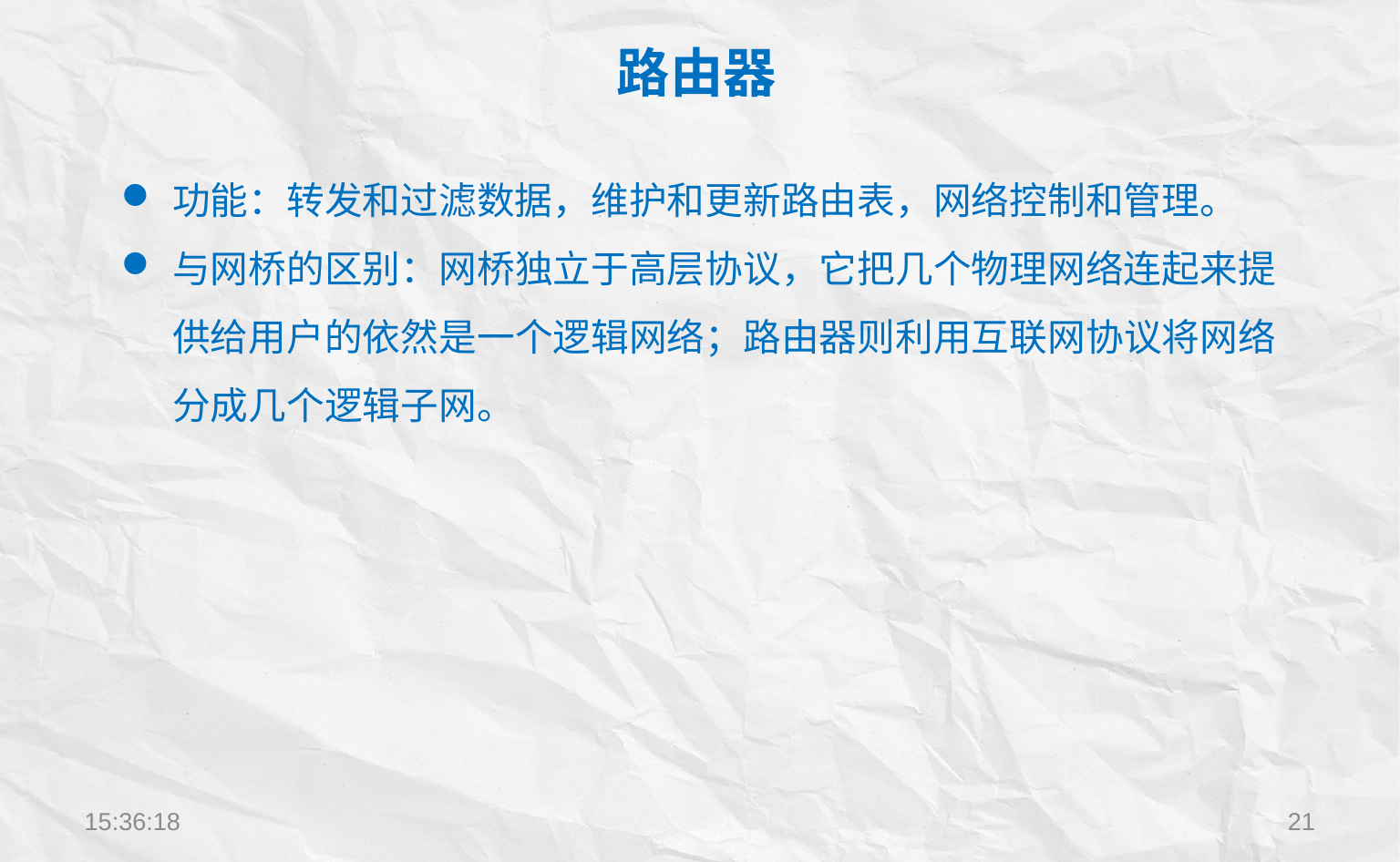

路由器
功能：转发和过滤数据，维护和更新路由表，网络控制和管理。
与网桥的区别：网桥独立于高层协议，它把几个物理网络连起来提供给用户的依然是一个逻辑网络；路由器则利用互联网协议将网络分成几个逻辑子网。
15:36:18
 21